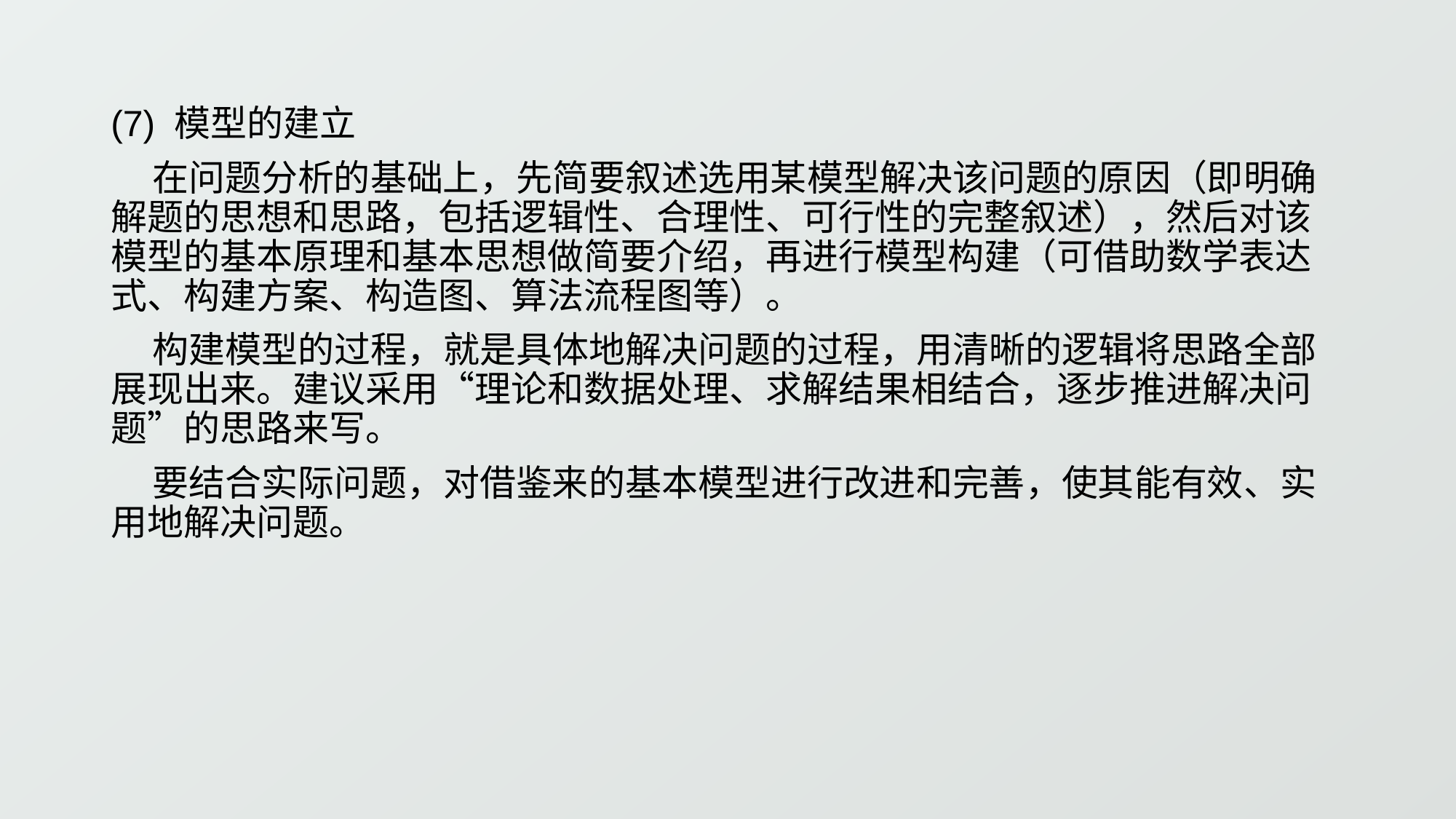

(7) 模型的建立
    在问题分析的基础上，先简要叙述选用某模型解决该问题的原因（即明确解题的思想和思路，包括逻辑性、合理性、可行性的完整叙述），然后对该模型的基本原理和基本思想做简要介绍，再进行模型构建（可借助数学表达式、构建方案、构造图、算法流程图等）。
    构建模型的过程，就是具体地解决问题的过程，用清晰的逻辑将思路全部展现出来。建议采用“理论和数据处理、求解结果相结合，逐步推进解决问题”的思路来写。
    要结合实际问题，对借鉴来的基本模型进行改进和完善，使其能有效、实用地解决问题。